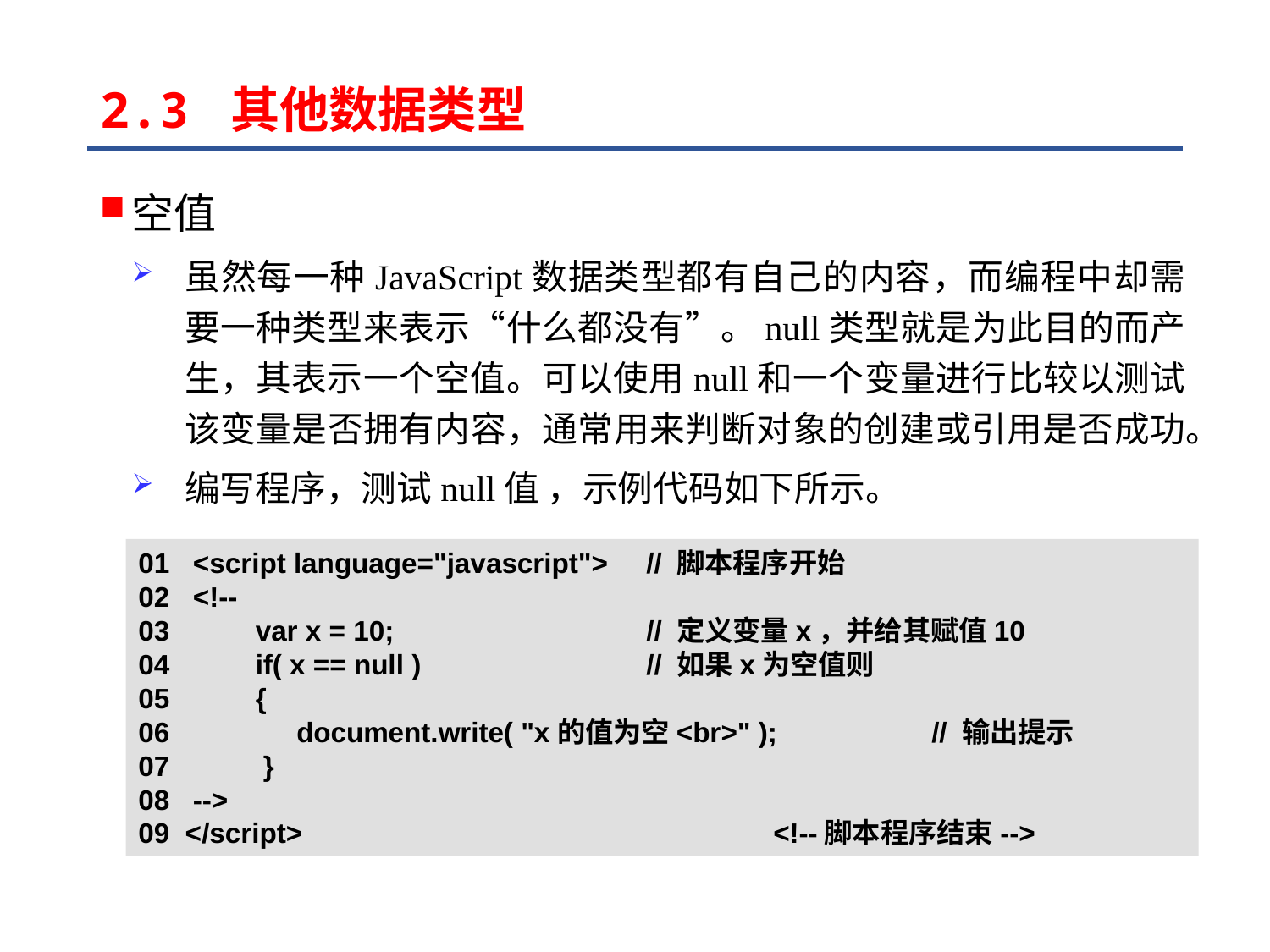

# 2.3 其他数据类型
空值
虽然每一种JavaScript数据类型都有自己的内容，而编程中却需要一种类型来表示“什么都没有”。null类型就是为此目的而产生，其表示一个空值。可以使用null和一个变量进行比较以测试该变量是否拥有内容，通常用来判断对象的创建或引用是否成功。
编写程序，测试null值 ，示例代码如下所示。

01   <script language="javascript">	// 脚本程序开始
02   <!--
03           var x = 10;		// 定义变量x，并给其赋值10
04           if( x == null )		// 如果x为空值则
05           {
06	    document.write( "x的值为空<br>" );	    // 输出提示
07            }
08   -->
09  </script>				<!--脚本程序结束-->